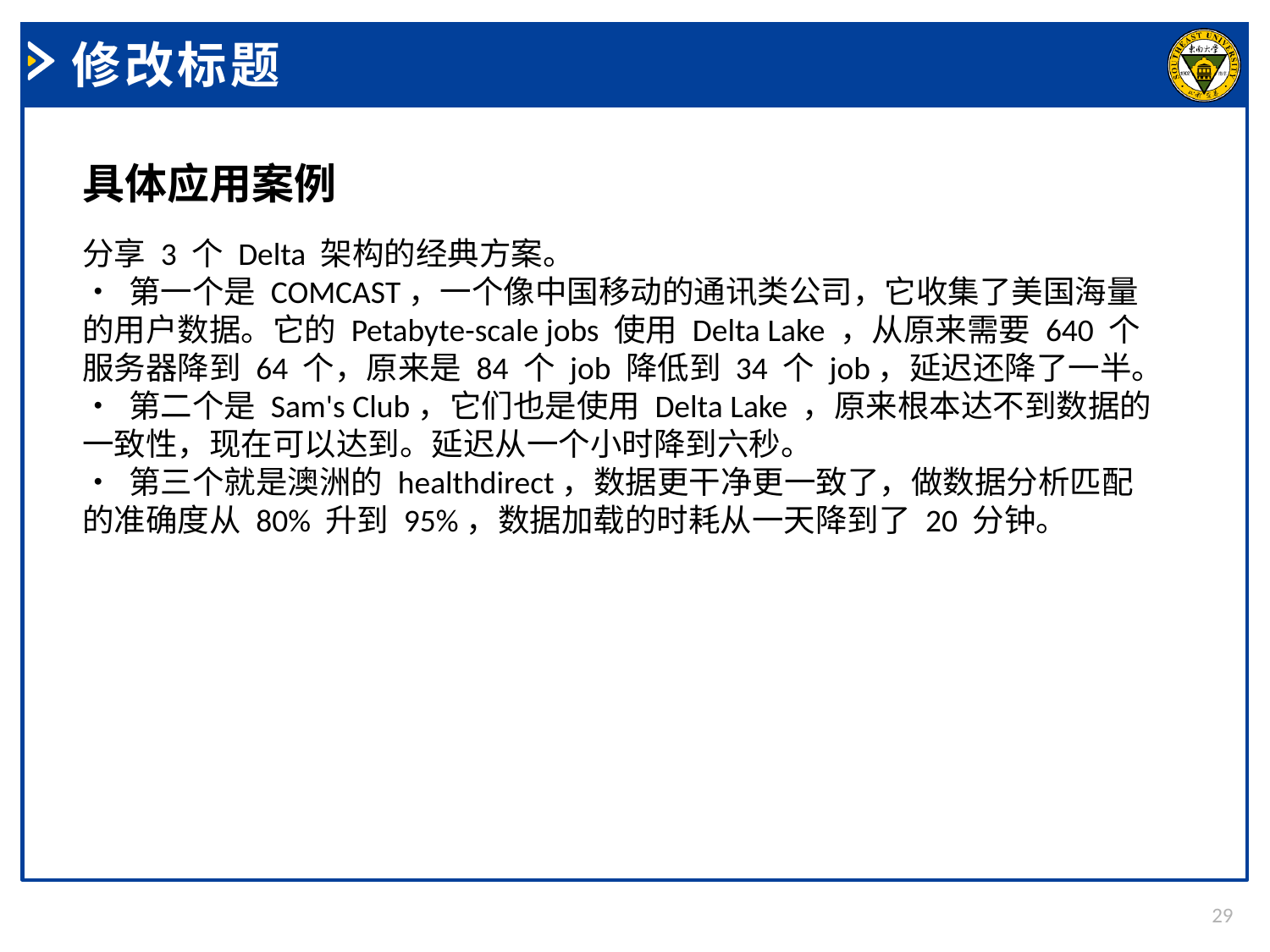

修改标题
具体应用案例
分享 3 个 Delta 架构的经典方案。
• 第一个是 COMCAST，一个像中国移动的通讯类公司，它收集了美国海量的用户数据。它的 Petabyte-scale jobs 使用 Delta Lake ，从原来需要 640 个服务器降到 64 个，原来是 84 个 job 降低到 34 个 job，延迟还降了一半。
• 第二个是 Sam's Club，它们也是使用 Delta Lake ，原来根本达不到数据的一致性，现在可以达到。延迟从一个小时降到六秒。
• 第三个就是澳洲的 healthdirect，数据更干净更一致了，做数据分析匹配的准确度从 80% 升到 95%，数据加载的时耗从一天降到了 20 分钟。

29